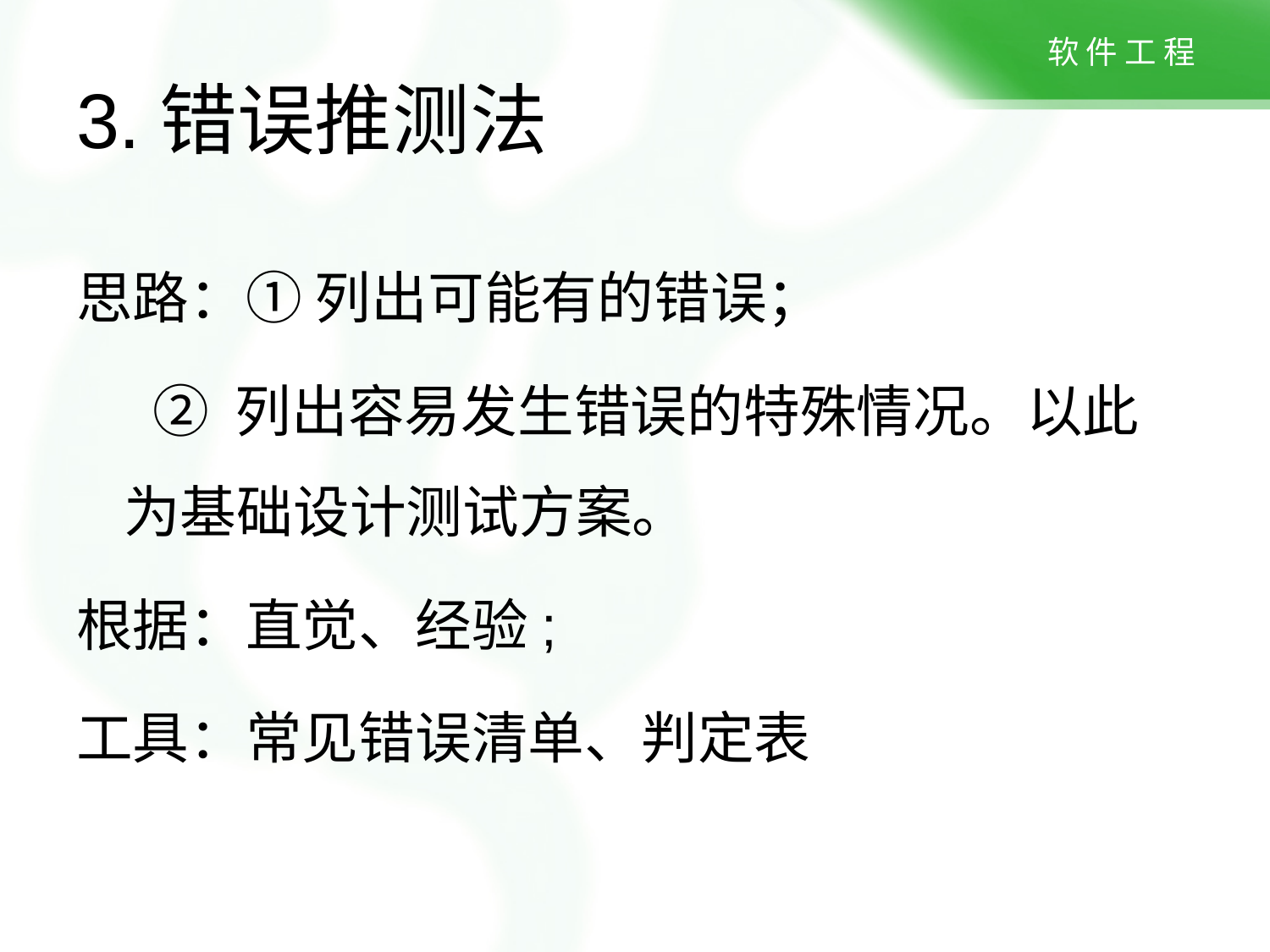

3.错误推测法
思路：① 列出可能有的错误；
      ② 列出容易发生错误的特殊情况。以此为基础设计测试方案。
根据：直觉、经验;
工具：常见错误清单、判定表